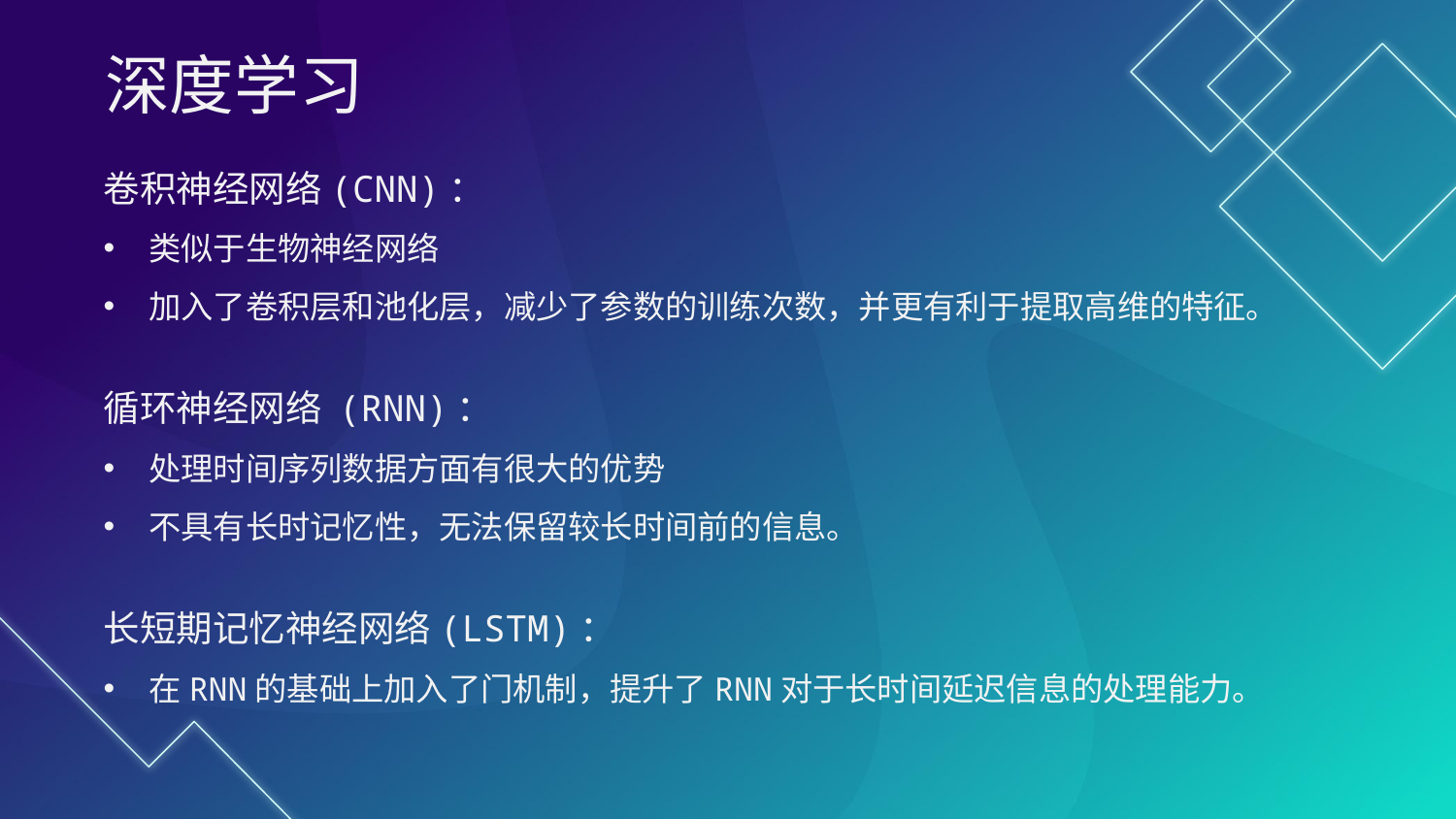

深度学习
卷积神经网络(CNN)：
类似于生物神经网络
加入了卷积层和池化层，减少了参数的训练次数，并更有利于提取高维的特征。

循环神经网络 (RNN)：
处理时间序列数据方面有很大的优势
不具有长时记忆性，无法保留较长时间前的信息。

长短期记忆神经网络(LSTM)：
在RNN的基础上加入了门机制，提升了RNN对于长时间延迟信息的处理能力。